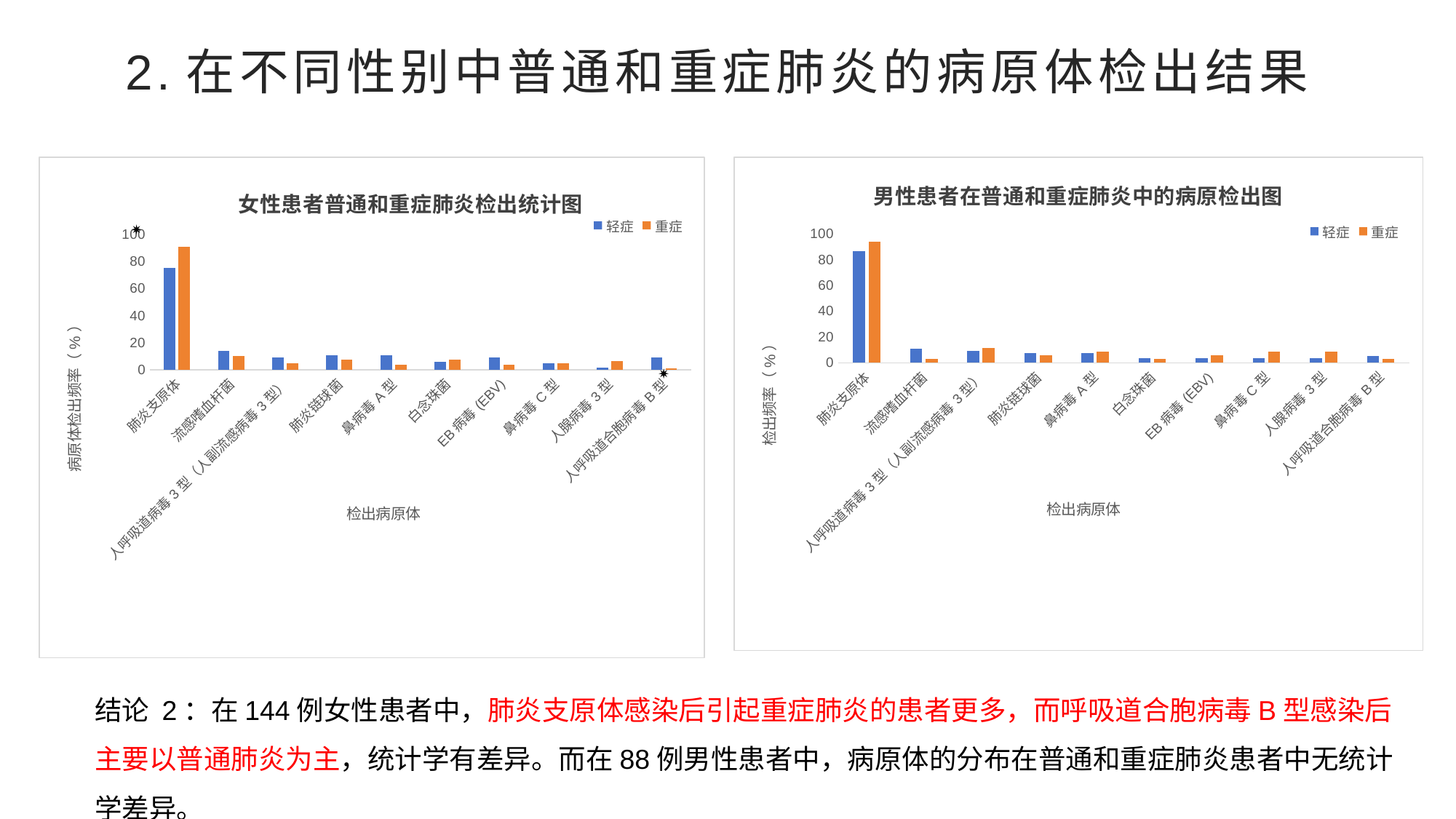

# 2.在不同性别中普通和重症肺炎的病原体检出结果

### Chart: 女性患者普通和重症肺炎检出统计图

| Category | 轻症 | 重症 |
|---|---|---|
| 肺炎支原体 | 75.38 | 91.14 |
| 流感嗜血杆菌 | 13.85 | 10.13 |
| 人呼吸道病毒3型（人副流感病毒3型） | 9.23 | 5.06 |
| 肺炎链球菌 | 10.77 | 7.59 |
| 鼻病毒A型 | 10.77 | 3.8 |
| 白念珠菌 | 6.15 | 7.59 |
| EB病毒(EBV) | 9.23 | 3.8 |
| 鼻病毒C型 | 4.62 | 5.06 |
| 人腺病毒3型 | 1.54 | 6.33 |
| 人呼吸道合胞病毒B型 | 9.23 | 1.27 |

### Chart: 男性患者在普通和重症肺炎中的病原检出图

| Category | 轻症 | 重症 |
|---|---|---|
| 肺炎支原体 | 87.04 | 94.12 |
| 流感嗜血杆菌 | 11.11 | 2.84 |
| 人呼吸道病毒3型（人副流感病毒3型） | 9.26 | 11.76 |
| 肺炎链球菌 | 7.41 | 5.88 |
| 鼻病毒A型 | 7.41 | 8.82 |
| 白念珠菌 | 3.7 | 2.94 |
| EB病毒(EBV) | 3.7 | 5.88 |
| 鼻病毒C型 | 3.7 | 8.82 |
| 人腺病毒3型 | 3.7 | 8.82 |
| 人呼吸道合胞病毒B型 | 5.56 | 2.94 |
✷
✷
结论 2：在144例女性患者中，肺炎支原体感染后引起重症肺炎的患者更多，而呼吸道合胞病毒B型感染后主要以普通肺炎为主，统计学有差异。而在88例男性患者中，病原体的分布在普通和重症肺炎患者中无统计学差异。